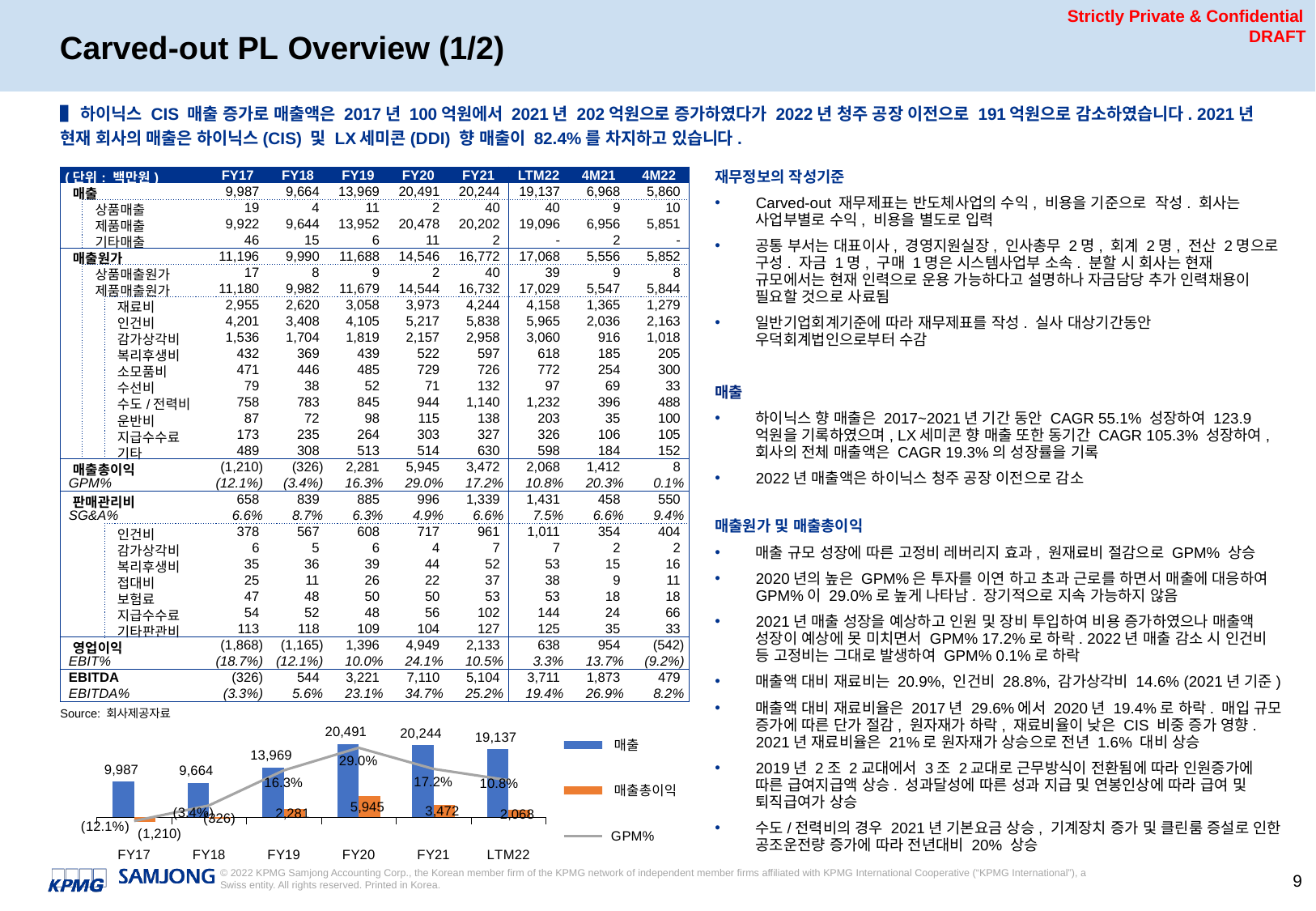

# Carved-out PL Overview (1/2)
▌하이닉스 CIS 매출 증가로 매출액은 2017년 100억원에서 2021년 202억원으로 증가하였다가 2022년 청주 공장 이전으로 191억원으로 감소하였습니다. 2021년
현재 회사의 매출은 하이닉스(CIS) 및 LX세미콘(DDI) 향 매출이 82.4%를 차지하고 있습니다.
| (단위: 백만원) |  |  | FY17 | FY18 | FY19 | FY20 | FY21 | LTM22 | 4M21 | 4M22 |
| --- | --- | --- | --- | --- | --- | --- | --- | --- | --- | --- |
| 매출 |  |  | 9,987 | 9,664 | 13,969 | 20,491 | 20,244 | 19,137 | 6,968 | 5,860 |
|  | 상품매출 |  | 19 | 4 | 11 | 2 | 40 | 40 | 9 | 10 |
|  | 제품매출 |  | 9,922 | 9,644 | 13,952 | 20,478 | 20,202 | 19,096 | 6,956 | 5,851 |
|  | 기타매출 |  | 46 | 15 | 6 | 11 | 2 | - | 2 | - |
| 매출원가 |  |  | 11,196 | 9,990 | 11,688 | 14,546 | 16,772 | 17,068 | 5,556 | 5,852 |
|  | 상품매출원가 |  | 17 | 8 | 9 | 2 | 40 | 39 | 9 | 8 |
|  | 제품매출원가 |  | 11,180 | 9,982 | 11,679 | 14,544 | 16,732 | 17,029 | 5,547 | 5,844 |
|  |  | 재료비 | 2,955 | 2,620 | 3,058 | 3,973 | 4,244 | 4,158 | 1,365 | 1,279 |
|  |  | 인건비 | 4,201 | 3,408 | 4,105 | 5,217 | 5,838 | 5,965 | 2,036 | 2,163 |
|  |  | 감가상각비 | 1,536 | 1,704 | 1,819 | 2,157 | 2,958 | 3,060 | 916 | 1,018 |
|  |  | 복리후생비 | 432 | 369 | 439 | 522 | 597 | 618 | 185 | 205 |
|  |  | 소모품비 | 471 | 446 | 485 | 729 | 726 | 772 | 254 | 300 |
|  |  | 수선비 | 79 | 38 | 52 | 71 | 132 | 97 | 69 | 33 |
|  |  | 수도/전력비 | 758 | 783 | 845 | 944 | 1,140 | 1,232 | 396 | 488 |
|  |  | 운반비 | 87 | 72 | 98 | 115 | 138 | 203 | 35 | 100 |
|  |  | 지급수수료 | 173 | 235 | 264 | 303 | 327 | 326 | 106 | 105 |
|  |  | 기타 | 489 | 308 | 513 | 514 | 630 | 598 | 184 | 152 |
| 매출총이익 |  |  | (1,210) | (326) | 2,281 | 5,945 | 3,472 | 2,068 | 1,412 | 8 |
| GPM% |  |  | (12.1%) | (3.4%) | 16.3% | 29.0% | 17.2% | 10.8% | 20.3% | 0.1% |
| 판매관리비 |  |  | 658 | 839 | 885 | 996 | 1,339 | 1,431 | 458 | 550 |
| SG&A% |  |  | 6.6% | 8.7% | 6.3% | 4.9% | 6.6% | 7.5% | 6.6% | 9.4% |
|  |  | 인건비 | 378 | 567 | 608 | 717 | 961 | 1,011 | 354 | 404 |
|  |  | 감가상각비 | 6 | 5 | 6 | 4 | 7 | 7 | 2 | 2 |
|  |  | 복리후생비 | 35 | 36 | 39 | 44 | 52 | 53 | 15 | 16 |
|  |  | 접대비 | 25 | 11 | 26 | 22 | 37 | 38 | 9 | 11 |
|  |  | 보험료 | 47 | 48 | 50 | 50 | 53 | 53 | 18 | 18 |
|  |  | 지급수수료 | 54 | 52 | 48 | 56 | 102 | 144 | 24 | 66 |
|  |  | 기타판관비 | 113 | 118 | 109 | 104 | 127 | 125 | 35 | 33 |
| 영업이익 |  |  | (1,868) | (1,165) | 1,396 | 4,949 | 2,133 | 638 | 954 | (542) |
| EBIT% |  |  | (18.7%) | (12.1%) | 10.0% | 24.1% | 10.5% | 3.3% | 13.7% | (9.2%) |
| EBITDA |  |  | (326) | 544 | 3,221 | 7,110 | 5,104 | 3,711 | 1,873 | 479 |
| EBITDA% |  |  | (3.3%) | 5.6% | 23.1% | 34.7% | 25.2% | 19.4% | 26.9% | 8.2% |
재무정보의 작성기준
Carved-out 재무제표는 반도체사업의 수익, 비용을 기준으로  작성. 회사는 사업부별로 수익, 비용을 별도로 입력
공통 부서는 대표이사, 경영지원실장, 인사총무 2명, 회계 2명, 전산 2명으로 구성. 자금 1명, 구매 1명은 시스템사업부 소속. 분할 시 회사는 현재 규모에서는 현재 인력으로 운용 가능하다고 설명하나 자금담당 추가 인력채용이 필요할 것으로 사료됨
일반기업회계기준에 따라 재무제표를 작성. 실사 대상기간동안 우덕회계법인으로부터 수감

매출
하이닉스 향 매출은 2017~2021년 기간 동안 CAGR 55.1% 성장하여 123.9억원을 기록하였으며, LX세미콘 향 매출 또한 동기간 CAGR 105.3% 성장하여, 회사의 전체 매출액은 CAGR 19.3%의 성장률을 기록
2022년 매출액은 하이닉스 청주 공장 이전으로 감소

매출원가 및 매출총이익
매출 규모 성장에 따른 고정비 레버리지 효과, 원재료비 절감으로 GPM% 상승
2020년의 높은 GPM%은 투자를 이연 하고 초과 근로를 하면서 매출에 대응하여 GPM%이 29.0%로 높게 나타남. 장기적으로 지속 가능하지 않음
2021년 매출 성장을 예상하고 인원 및 장비 투입하여 비용 증가하였으나 매출액 성장이 예상에 못 미치면서 GPM% 17.2%로 하락. 2022년 매출 감소 시 인건비 등 고정비는 그대로 발생하여 GPM% 0.1%로 하락
매출액 대비 재료비는 20.9%, 인건비 28.8%, 감가상각비 14.6% (2021년 기준)
매출액 대비 재료비율은 2017년 29.6%에서 2020년 19.4%로 하락. 매입 규모 증가에 따른 단가 절감, 원자재가 하락, 재료비율이 낮은 CIS 비중 증가 영향. 2021년 재료비율은 21%로 원자재가 상승으로 전년 1.6% 대비 상승
2019년 2조 2교대에서 3조 2교대로 근무방식이 전환됨에 따라 인원증가에 따른 급여지급액 상승. 성과달성에 따른 성과 지급 및 연봉인상에 따라 급여 및 퇴직급여가 상승
수도/전력비의 경우 2021년 기본요금 상승, 기계장치 증가 및 클린룸 증설로 인한 공조운전량 증가에 따라 전년대비 20% 상승

### Chart

| Category |  매출  |  매출총이익  |  GPM%  |
|---|---|---|---|
| FY17 | 9986804439.0 | -1209690503.8000011 | -0.12112888674138592 |
| FY18 | 9663908647.0 | -326463794.9490013 | -0.03378175507177901 |
| FY19 | 13968799774.0 | 2280810140.0 | 0.16327889130784531 |
| FY20 | 20491274271.0 | 5944913726.0 | 0.290119279424875 |
| FY21 | 20244234979.0 | 3472232309.0 | 0.17151709178449365 |
| LTM22 | 19136593792.0 | 2068244149.0 | 0.10807796682524681 |
Source: 회사제공자료